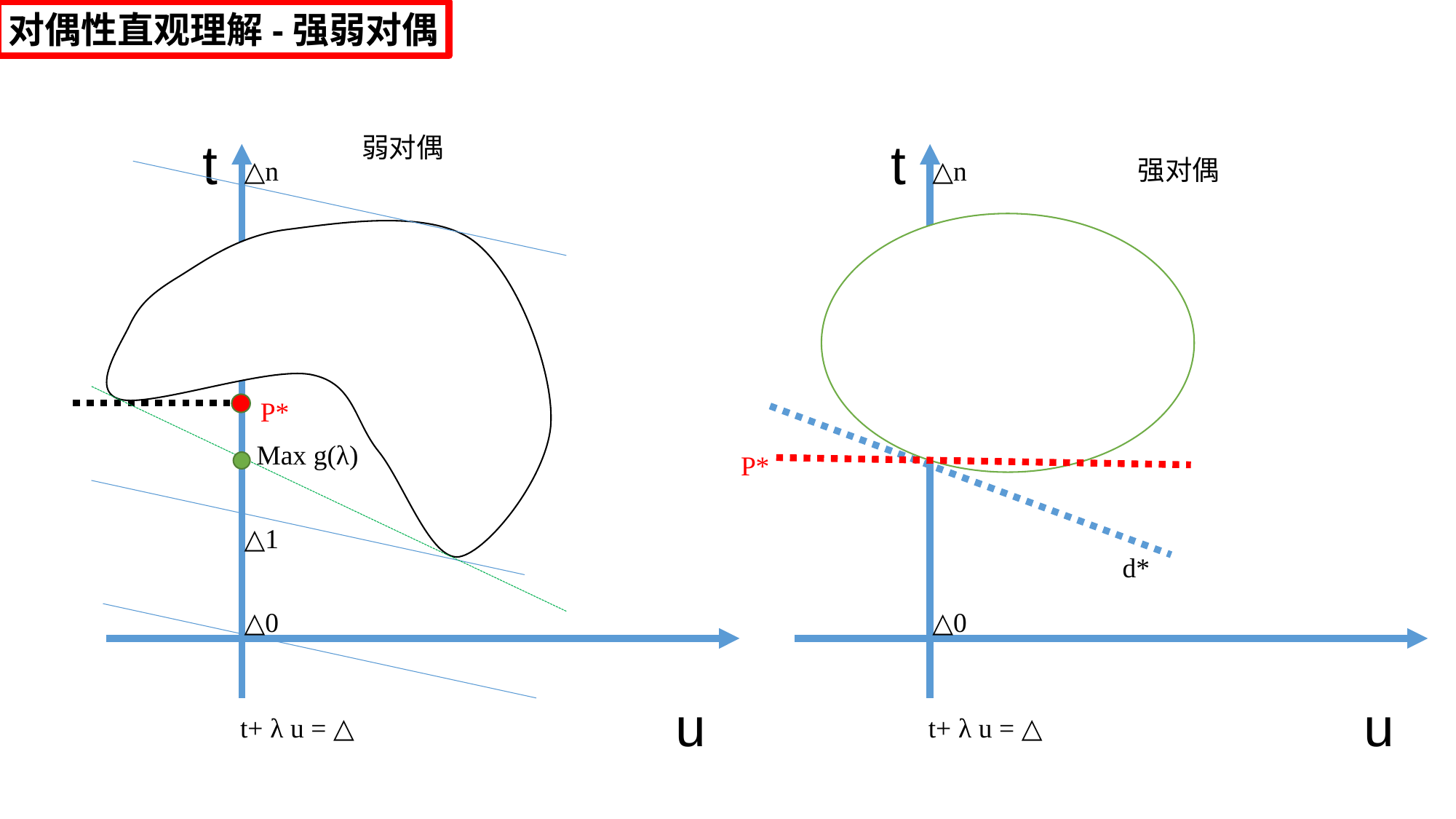

对偶性直观理解-强弱对偶
t
弱对偶
t
强对偶
△n
△n

P*

Max g(λ)
P*

△1
d*
△0
△0
u
u
t+ λ u = △
t+ λ u = △